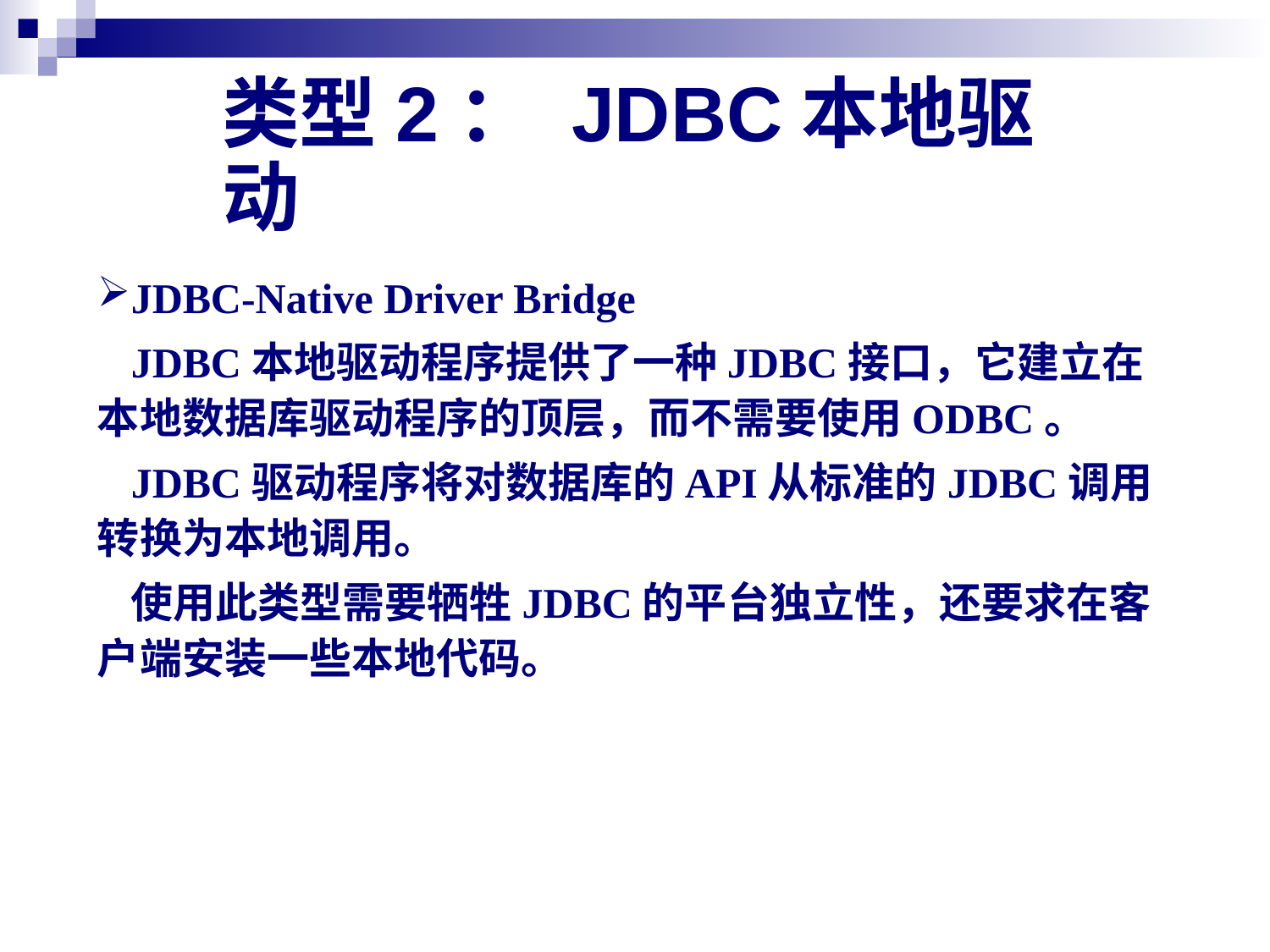

# 类型2： JDBC本地驱动

JDBC-Native Driver Bridge
JDBC本地驱动程序提供了一种JDBC接口，它建立在本地数据库驱动程序的顶层，而不需要使用ODBC。
JDBC驱动程序将对数据库的API从标准的JDBC调用转换为本地调用。
使用此类型需要牺牲JDBC的平台独立性，还要求在客户端安装一些本地代码。

7